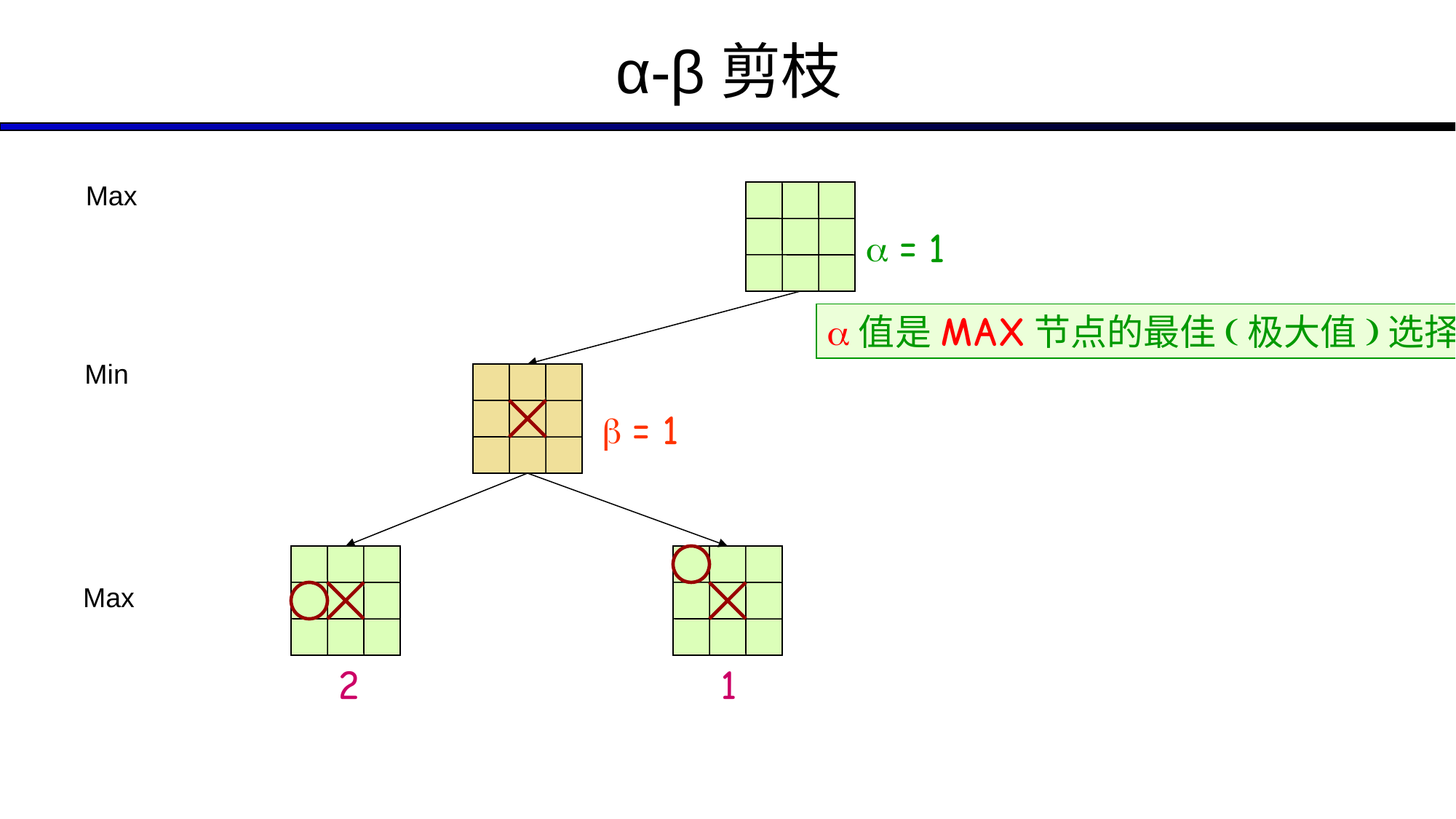

α-β剪枝
Max

β = 1

2

1
α = 1
α值是MAX节点的最佳(极大值)选择
Min
Max